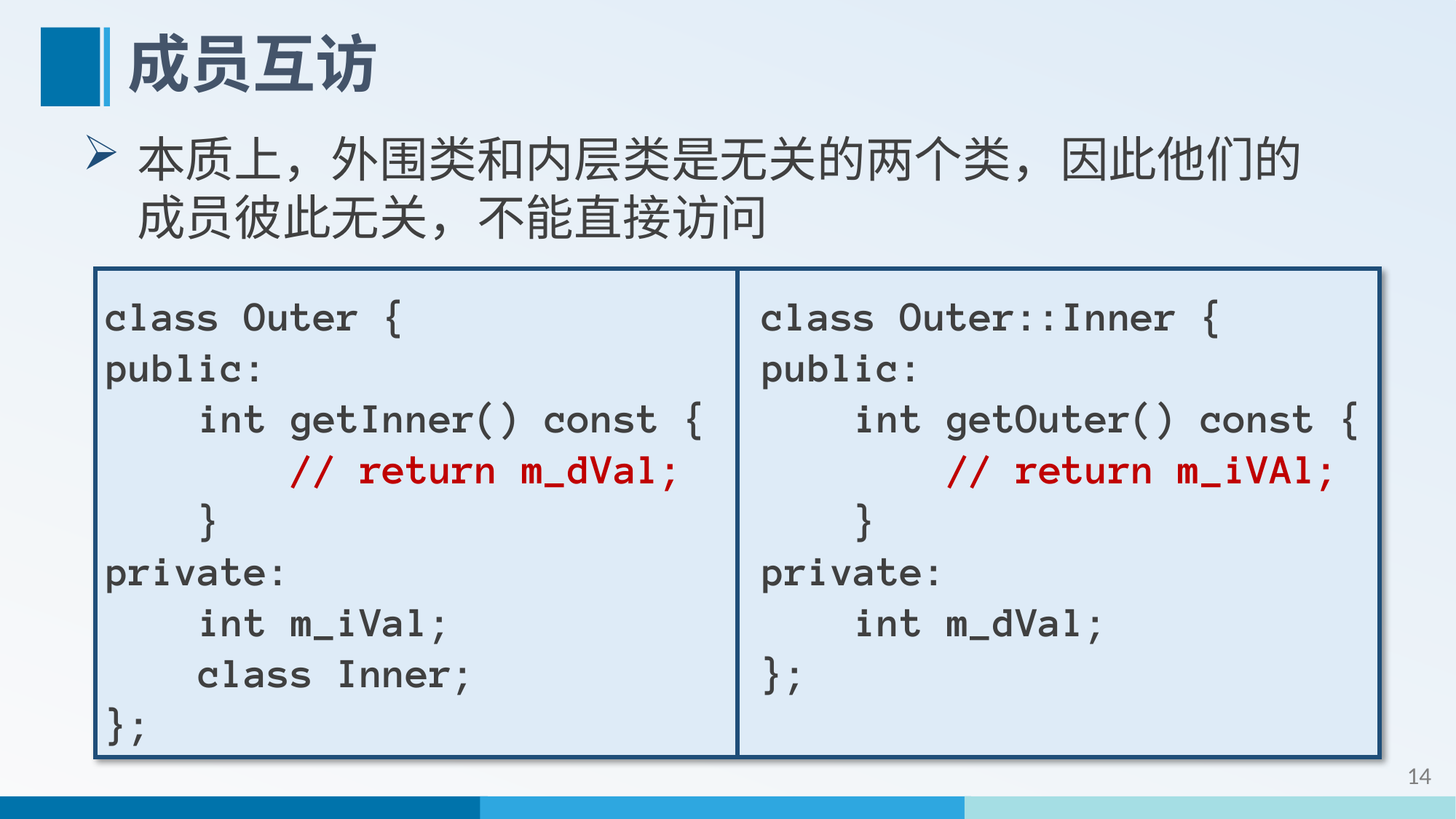

# 成员互访
本质上，外围类和内层类是无关的两个类，因此他们的成员彼此无关，不能直接访问

class Outer {
public:
    int getInner() const {
        // return m_dVal;
    }
private:
    int m_iVal;
    class Inner;
};
class Outer::Inner {
public:
    int getOuter() const {
        // return m_iVAl;
    }
private:
    int m_dVal;
};